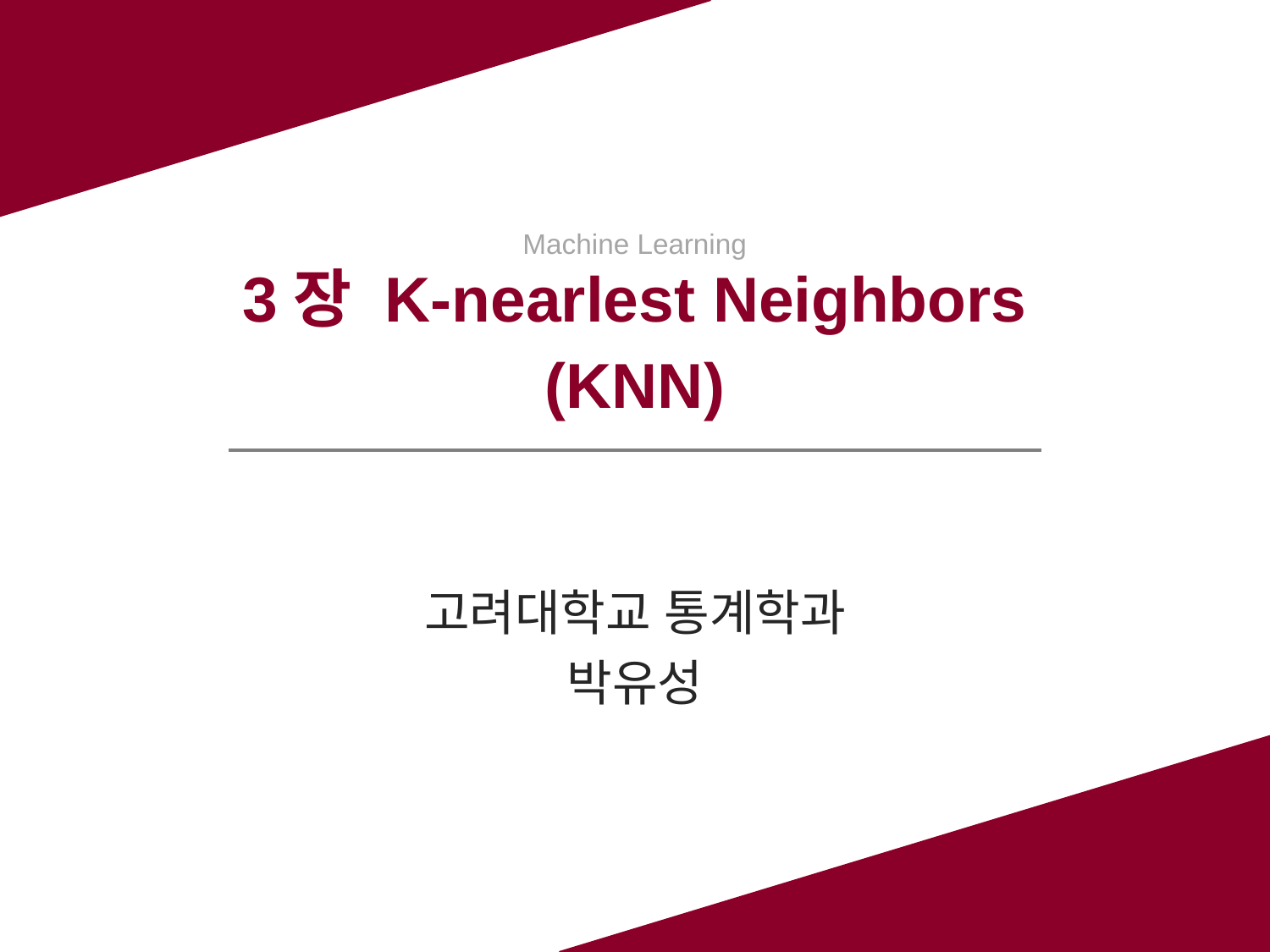

3장 K-nearlest Neighbors
(KNN)
고려대학교 통계학과
박유성